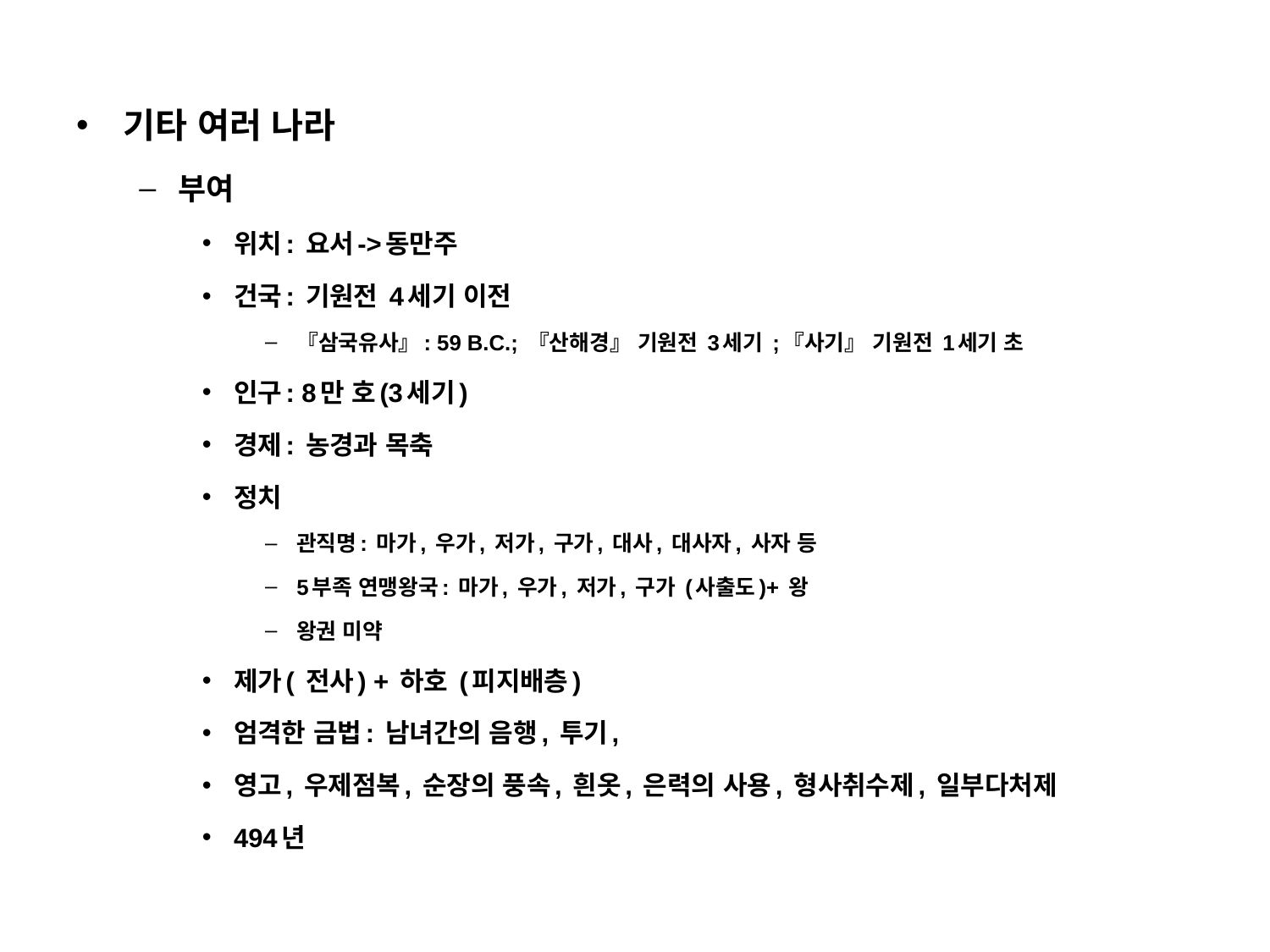

기타 여러 나라
부여
위치: 요서->동만주
건국: 기원전 4세기 이전
『삼국유사』: 59 B.C.; 『산해경』 기원전 3세기 ;『사기』 기원전 1세기 초
인구: 8만 호(3세기)
경제: 농경과 목축
정치
관직명: 마가, 우가, 저가, 구가, 대사, 대사자, 사자 등
5부족 연맹왕국: 마가, 우가, 저가, 구가 (사출도)+ 왕
왕권 미약
제가( 전사) + 하호 (피지배층)
엄격한 금법: 남녀간의 음행, 투기,
영고, 우제점복, 순장의 풍속, 흰옷, 은력의 사용, 형사취수제, 일부다처제
494년